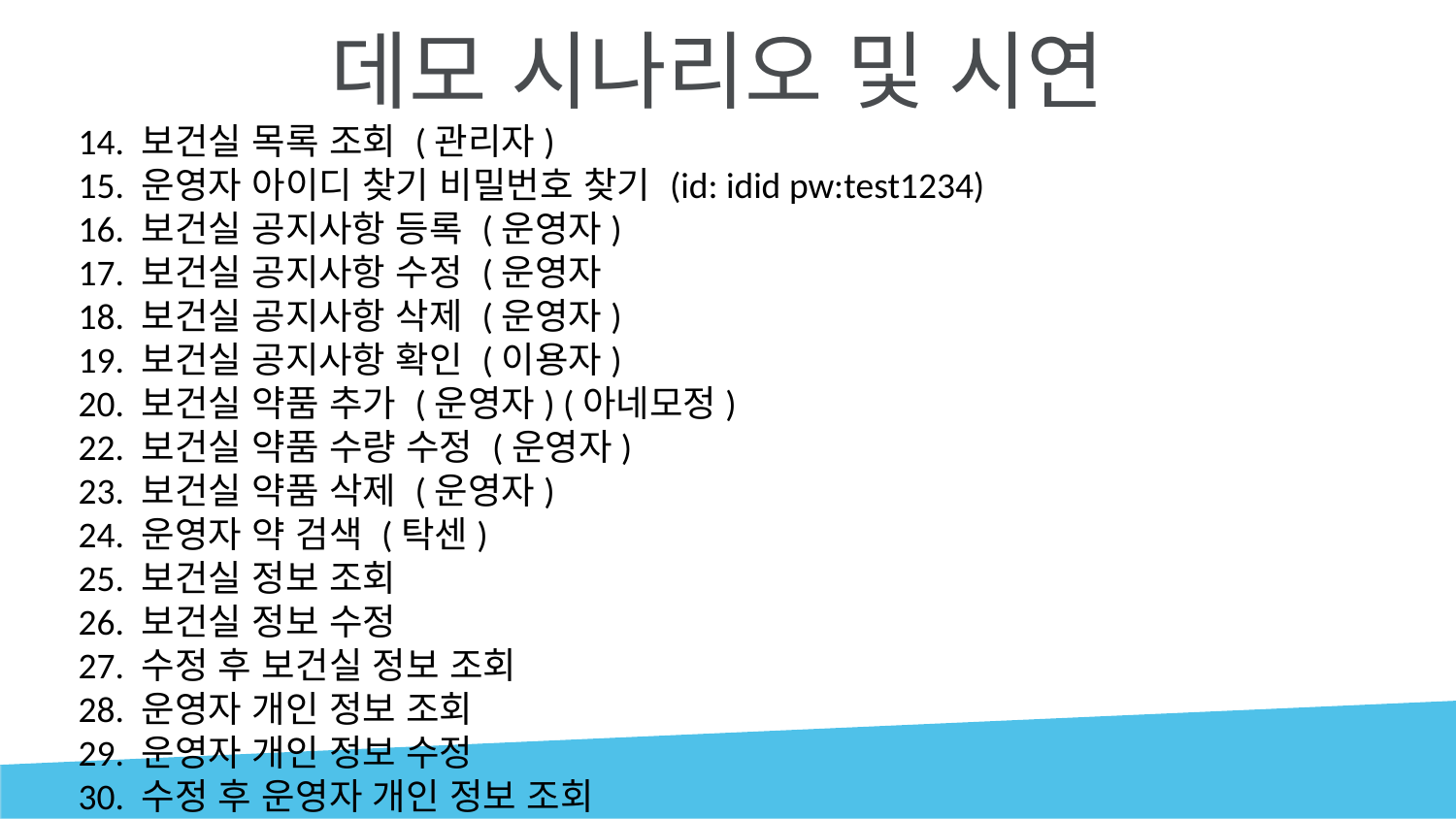

# 데모 시나리오 및 시연
14. 보건실 목록 조회 (관리자)
15. 운영자 아이디 찾기 비밀번호 찾기 (id: idid pw:test1234)
16. 보건실 공지사항 등록 (운영자)
17. 보건실 공지사항 수정 (운영자
18. 보건실 공지사항 삭제 (운영자)
19. 보건실 공지사항 확인 (이용자)
20. 보건실 약품 추가 (운영자) (아네모정)
22. 보건실 약품 수량 수정 (운영자)
23. 보건실 약품 삭제 (운영자)
24. 운영자 약 검색 (탁센)
25. 보건실 정보 조회
26. 보건실 정보 수정
27. 수정 후 보건실 정보 조회
28. 운영자 개인 정보 조회
29. 운영자 개인 정보 수정
30. 수정 후 운영자 개인 정보 조회